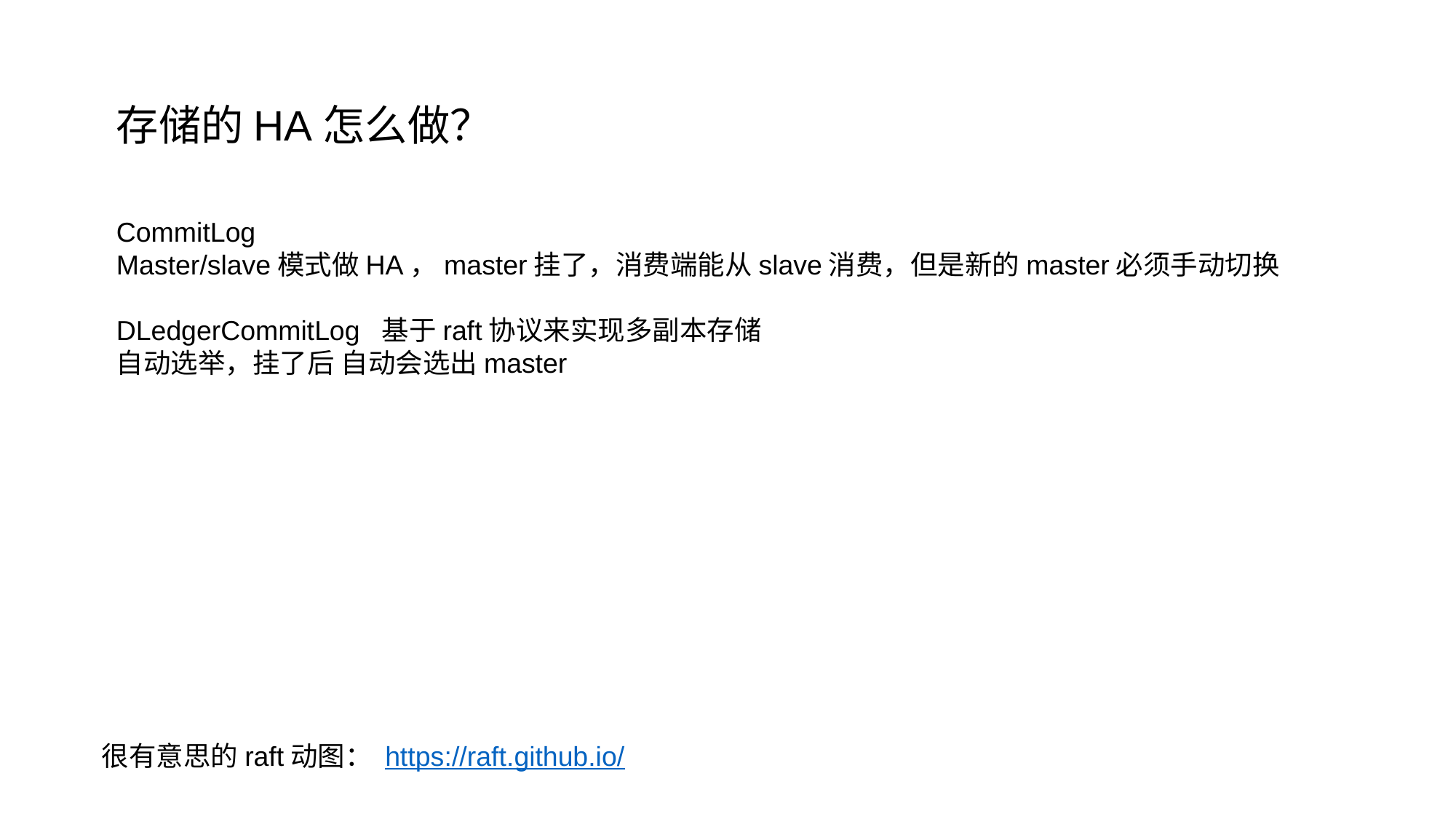

存储的HA怎么做？

CommitLog
Master/slave模式做HA，master挂了，消费端能从slave消费，但是新的master必须手动切换

DLedgerCommitLog  基于raft协议来实现多副本存储
自动选举，挂了后 自动会选出master

很有意思的raft动图： https://raft.github.io/